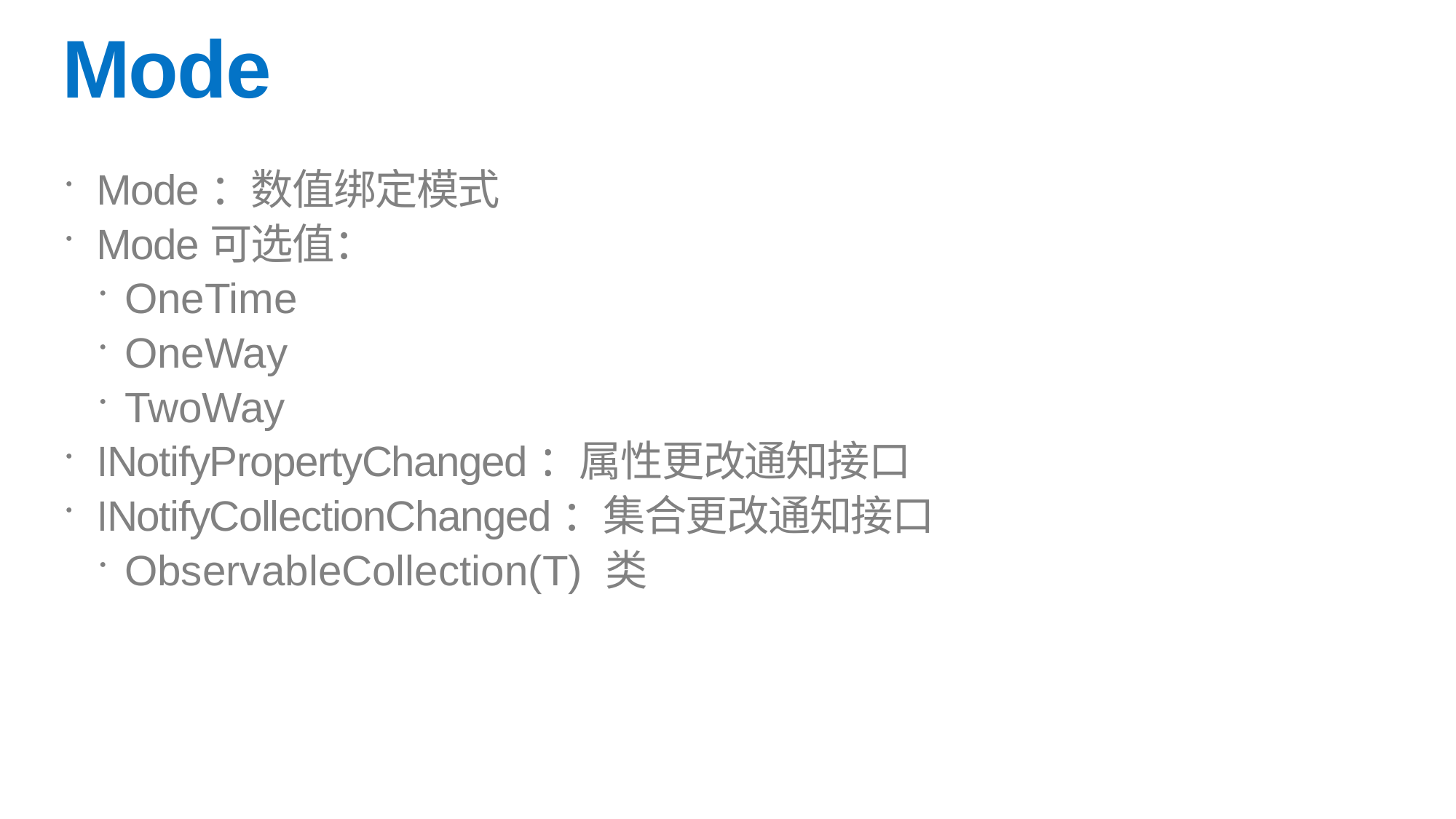

# Mode
Mode：数值绑定模式
Mode可选值：
OneTime
OneWay
TwoWay
INotifyPropertyChanged：属性更改通知接口
INotifyCollectionChanged：集合更改通知接口
ObservableCollection(T) 类